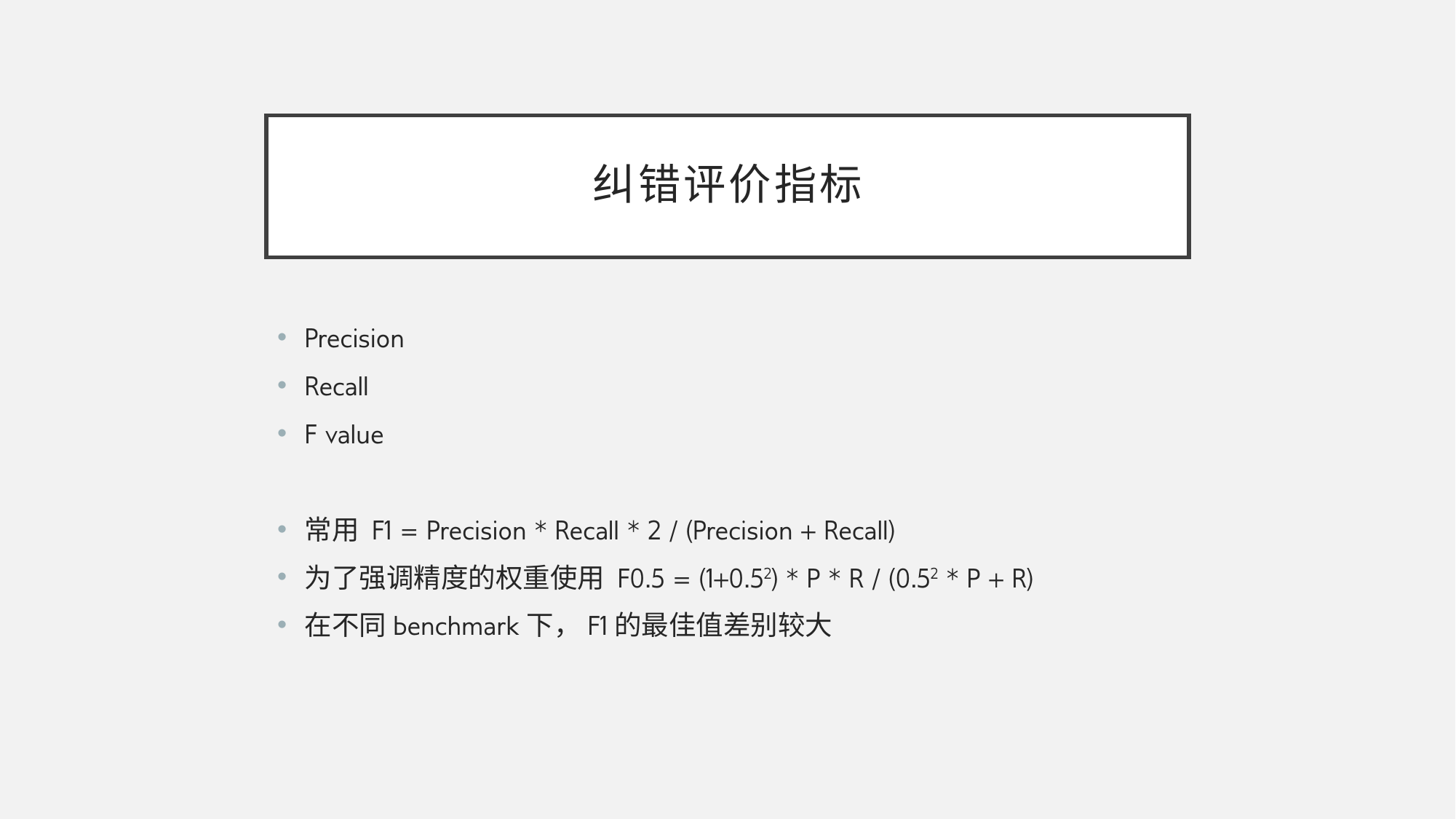

# 纠错评价指标
Precision
Recall
F value

常用 F1 = Precision * Recall * 2 / (Precision + Recall)
为了强调精度的权重使用 F0.5 = (1+0.52) * P * R / (0.52 * P + R)
在不同benchmark下，F1的最佳值差别较大